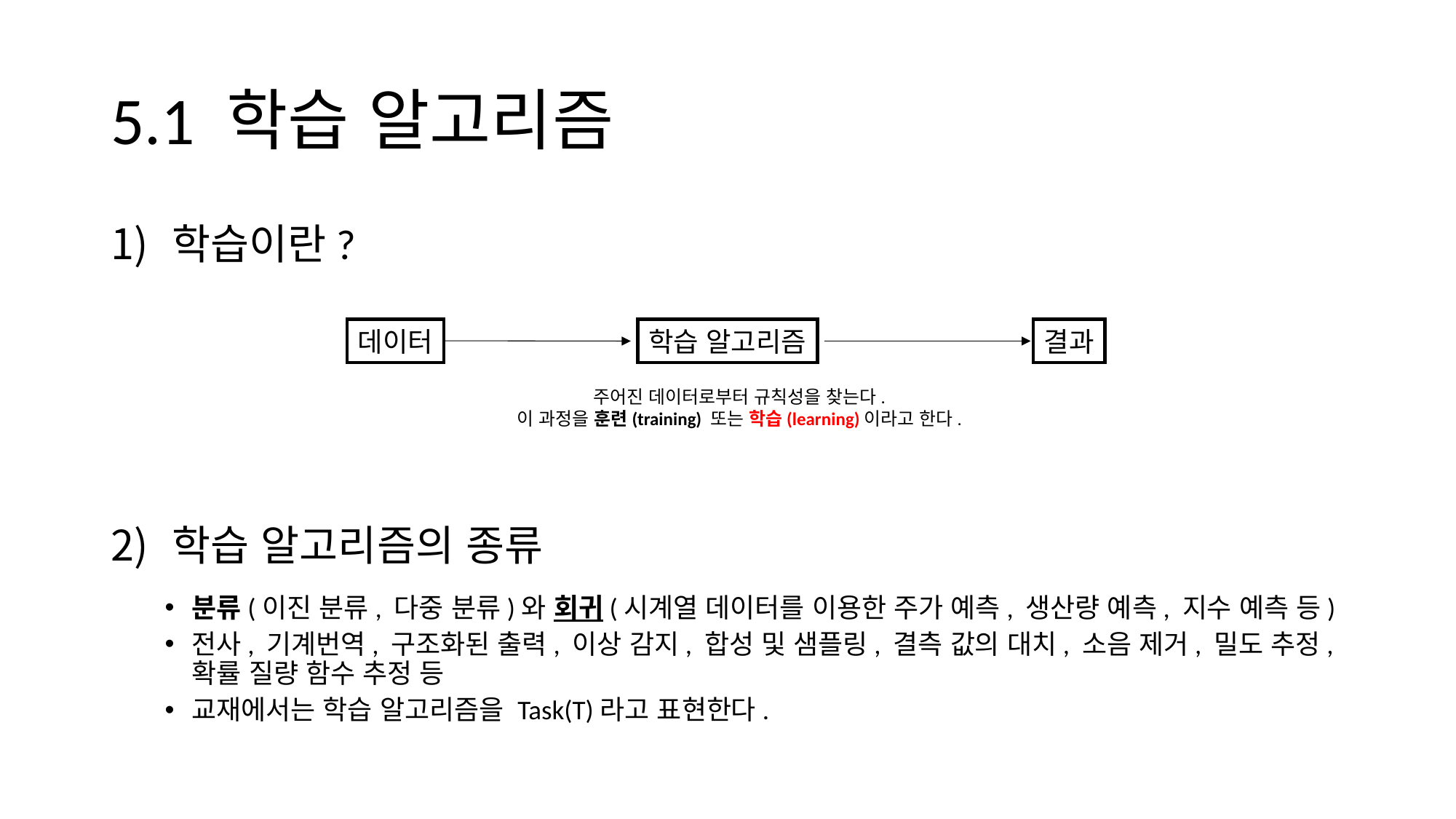

# 5.1 학습 알고리즘
학습이란?

학습 알고리즘의 종류

분류(이진 분류, 다중 분류)와 회귀(시계열 데이터를 이용한 주가 예측, 생산량 예측, 지수 예측 등)
전사, 기계번역, 구조화된 출력, 이상 감지, 합성 및 샘플링, 결측 값의 대치, 소음 제거, 밀도 추정, 확률 질량 함수 추정 등
교재에서는 학습 알고리즘을 Task(T)라고 표현한다.

데이터
학습 알고리즘
결과
주어진 데이터로부터 규칙성을 찾는다.
이 과정을 훈련(training) 또는 학습(learning)이라고 한다.